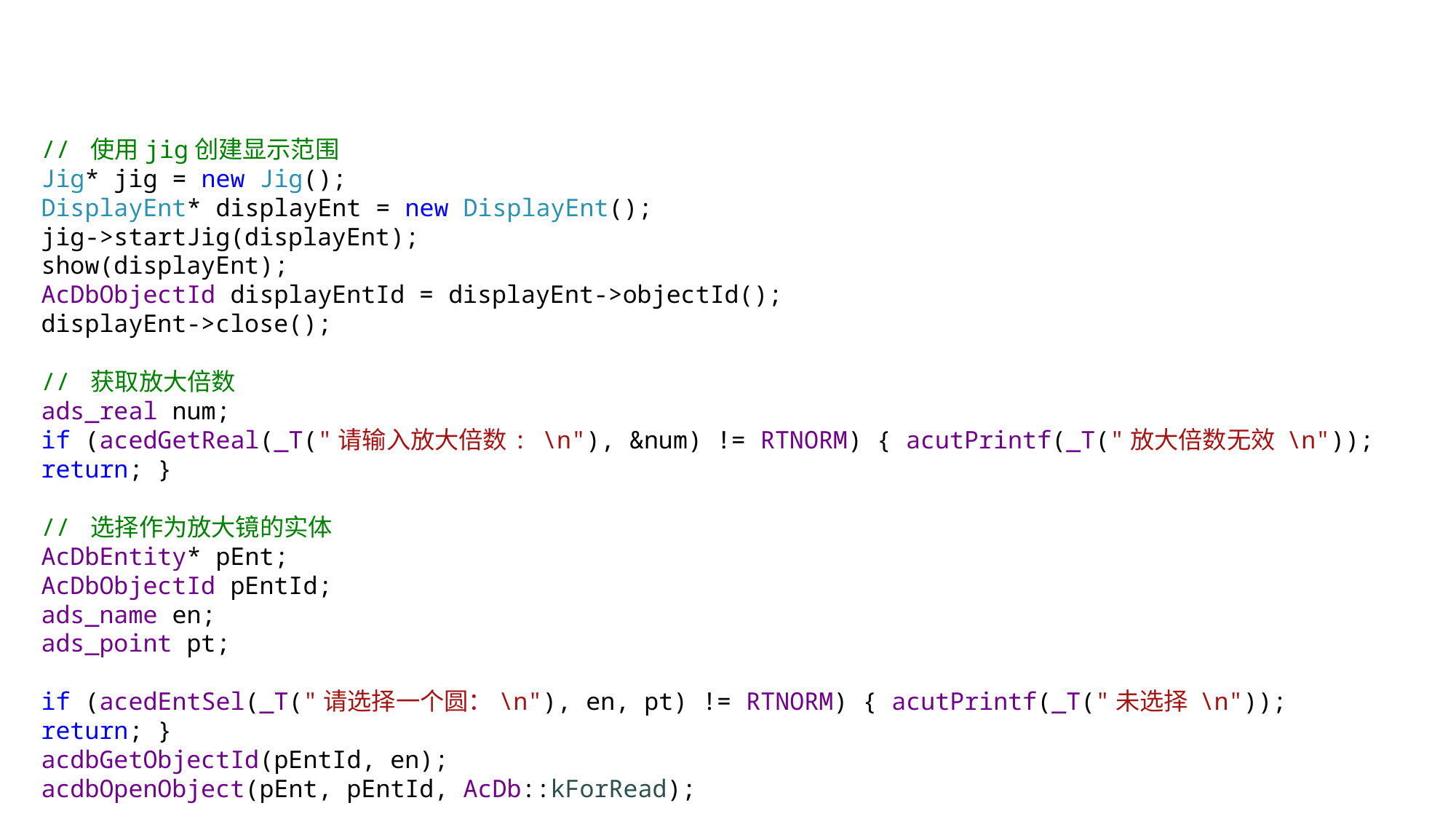

// 使用jig创建显示范围
Jig* jig = new Jig();
DisplayEnt* displayEnt = new DisplayEnt();
jig->startJig(displayEnt);
show(displayEnt);
AcDbObjectId displayEntId = displayEnt->objectId();
displayEnt->close();

// 获取放大倍数
ads_real num;
if (acedGetReal(_T("请输入放大倍数: \n"), &num) != RTNORM) { acutPrintf(_T("放大倍数无效 \n")); return; }

// 选择作为放大镜的实体
AcDbEntity* pEnt;
AcDbObjectId pEntId;
ads_name en;
ads_point pt;

if (acedEntSel(_T("请选择一个圆：\n"), en, pt) != RTNORM) { acutPrintf(_T("未选择 \n")); return; }
acdbGetObjectId(pEntId, en);
acdbOpenObject(pEnt, pEntId, AcDb::kForRead);